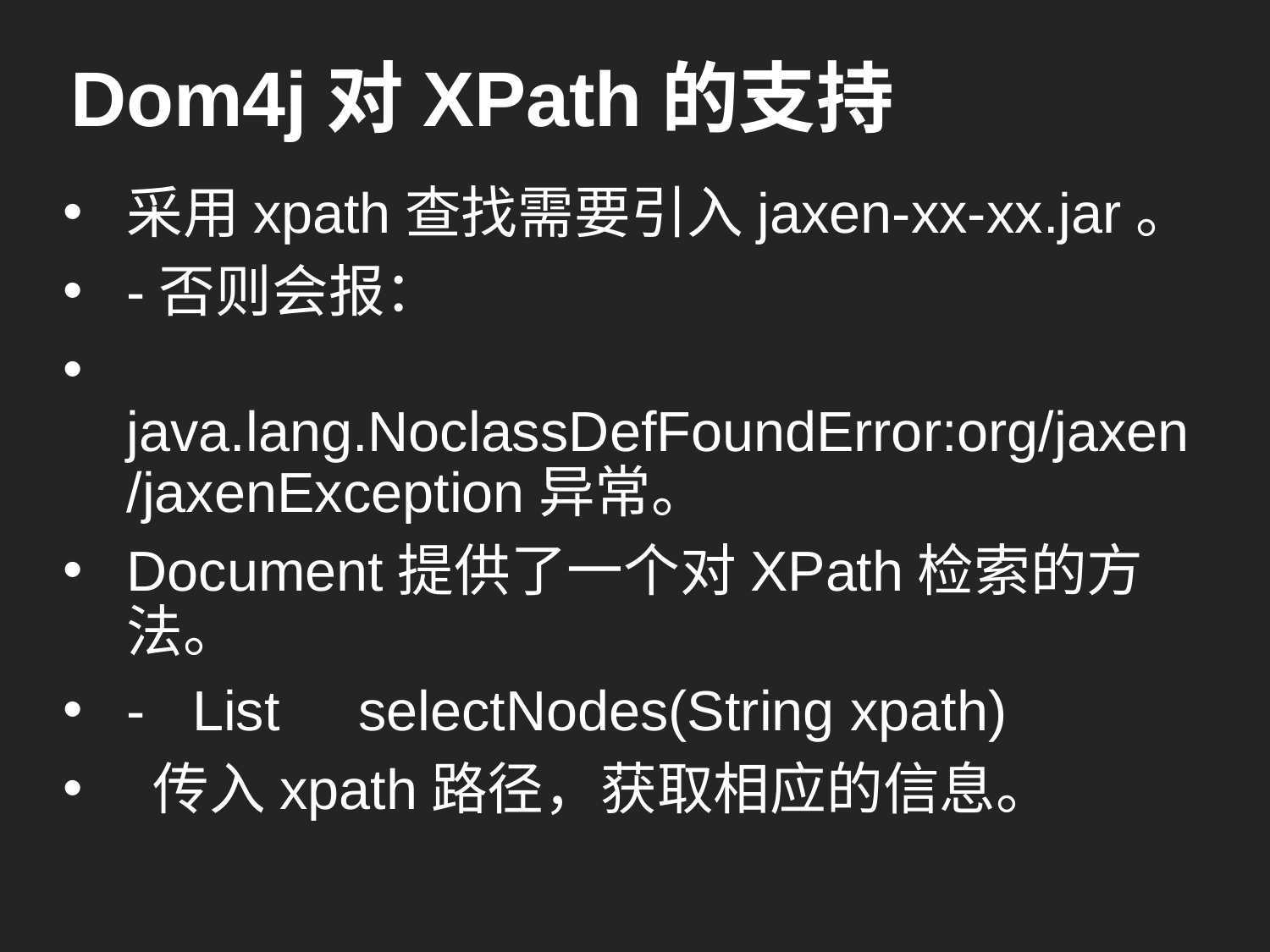

# Dom4j对XPath的支持
采用xpath查找需要引入jaxen-xx-xx.jar。
-否则会报：
    java.lang.NoclassDefFoundError:org/jaxen/jaxenException异常。
Document提供了一个对XPath检索的方法。
-   List     selectNodes(String xpath)
 传入xpath路径，获取相应的信息。